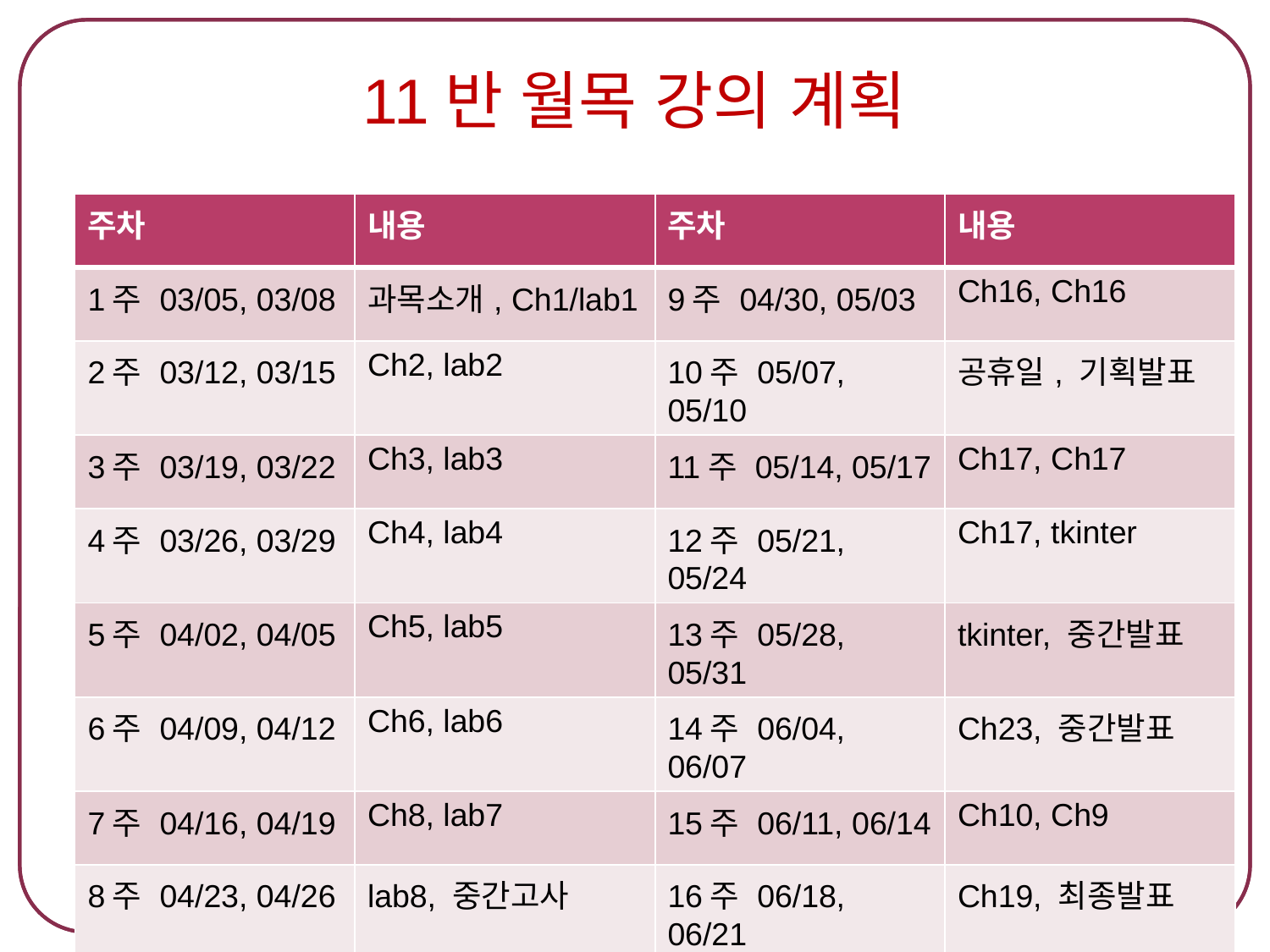

# 11반 월목 강의 계획
| 주차 | 내용 | 주차 | 내용 |
| --- | --- | --- | --- |
| 1주 03/05, 03/08 | 과목소개, Ch1/lab1 | 9주 04/30, 05/03 | Ch16, Ch16 |
| 2주 03/12, 03/15 | Ch2, lab2 | 10주 05/07, 05/10 | 공휴일, 기획발표 |
| 3주 03/19, 03/22 | Ch3, lab3 | 11주 05/14, 05/17 | Ch17, Ch17 |
| 4주 03/26, 03/29 | Ch4, lab4 | 12주 05/21, 05/24 | Ch17, tkinter |
| 5주 04/02, 04/05 | Ch5, lab5 | 13주 05/28, 05/31 | tkinter, 중간발표 |
| 6주 04/09, 04/12 | Ch6, lab6 | 14주 06/04, 06/07 | Ch23, 중간발표 |
| 7주 04/16, 04/19 | Ch8, lab7 | 15주 06/11, 06/14 | Ch10, Ch9 |
| 8주 04/23, 04/26 | lab8, 중간고사 | 16주 06/18, 06/21 | Ch19, 최종발표 |
5